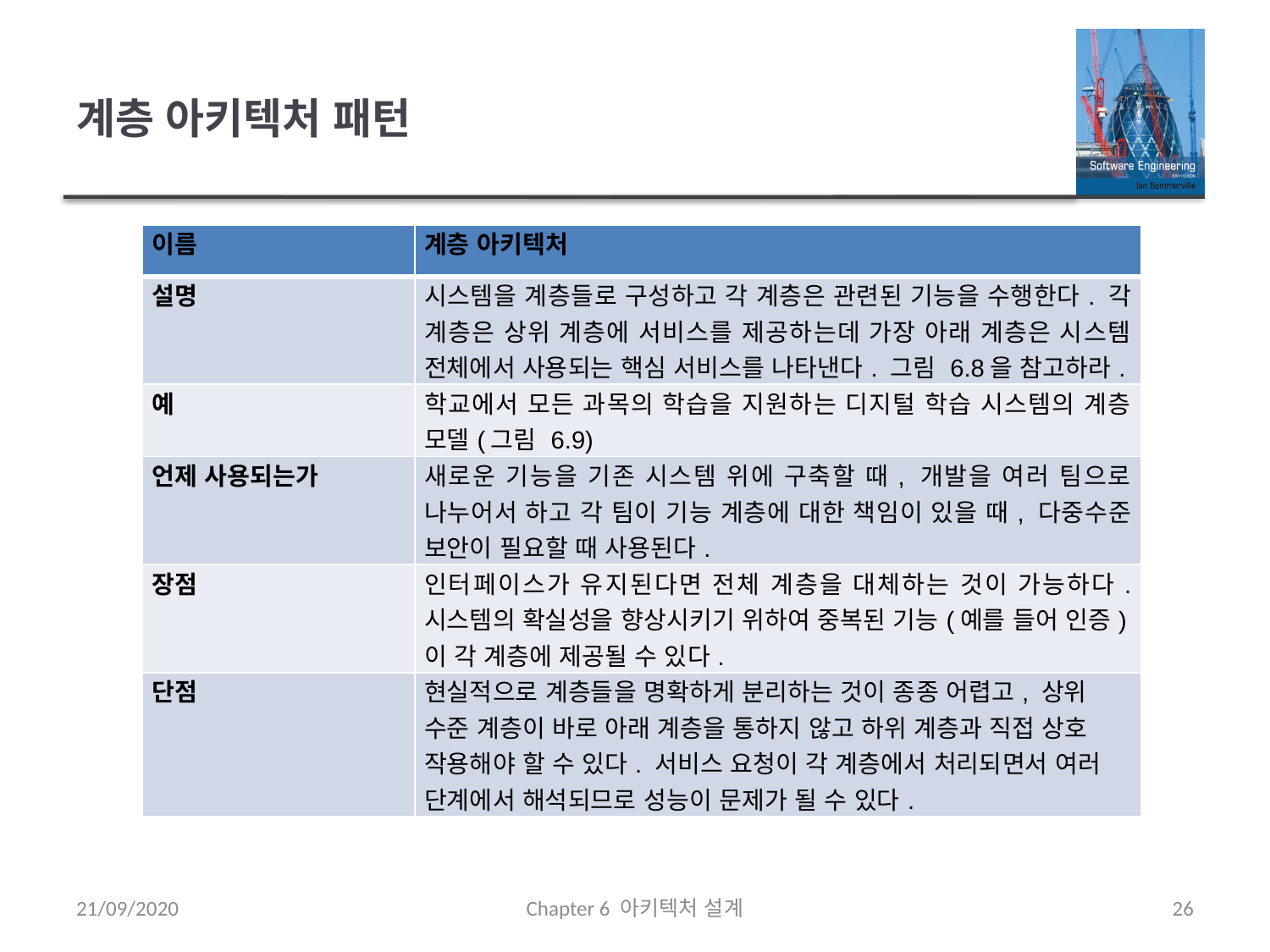

# 계층 아키텍처 패턴
| 이름 | 계층 아키텍처 |
| --- | --- |
| 설명 | 시스템을 계층들로 구성하고 각 계층은 관련된 기능을 수행한다. 각 계층은 상위 계층에 서비스를 제공하는데 가장 아래 계층은 시스템 전체에서 사용되는 핵심 서비스를 나타낸다. 그림 6.8을 참고하라. |
| 예 | 학교에서 모든 과목의 학습을 지원하는 디지털 학습 시스템의 계층 모델(그림 6.9) |
| 언제 사용되는가 | 새로운 기능을 기존 시스템 위에 구축할 때, 개발을 여러 팀으로 나누어서 하고 각 팀이 기능 계층에 대한 책임이 있을 때, 다중수준 보안이 필요할 때 사용된다. |
| 장점 | 인터페이스가 유지된다면 전체 계층을 대체하는 것이 가능하다. 시스템의 확실성을 향상시키기 위하여 중복된 기능(예를 들어 인증)이 각 계층에 제공될 수 있다. |
| 단점 | 현실적으로 계층들을 명확하게 분리하는 것이 종종 어렵고, 상위 수준 계층이 바로 아래 계층을 통하지 않고 하위 계층과 직접 상호 작용해야 할 수 있다. 서비스 요청이 각 계층에서 처리되면서 여러 단계에서 해석되므로 성능이 문제가 될 수 있다. |
21/09/2020
Chapter 6 아키텍처 설계
26